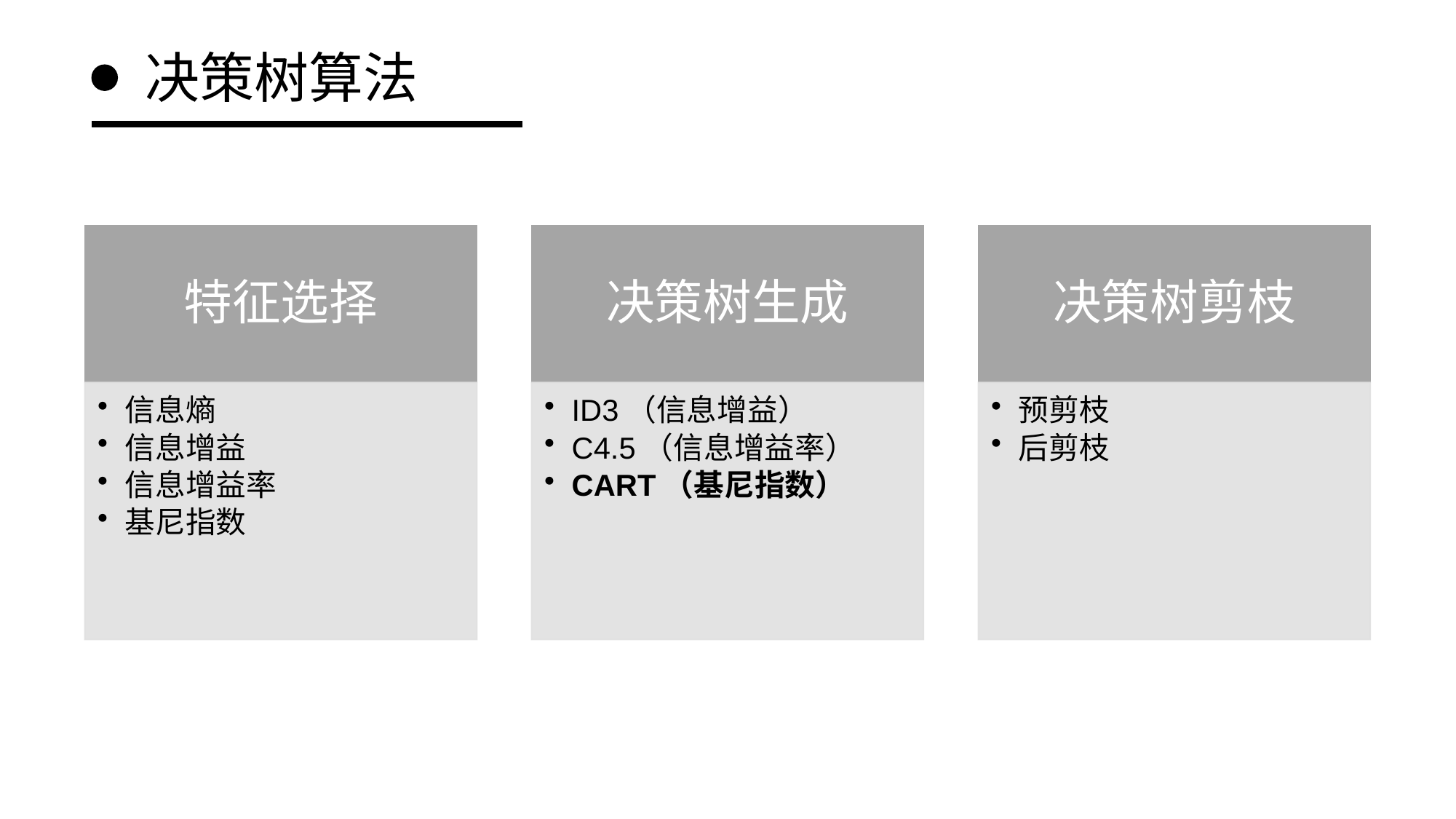

决策树算法
特征选择
信息熵
信息增益
信息增益率
基尼指数
决策树生成
ID3（信息增益）
C4.5（信息增益率）
CART（基尼指数）
决策树剪枝
预剪枝
后剪枝